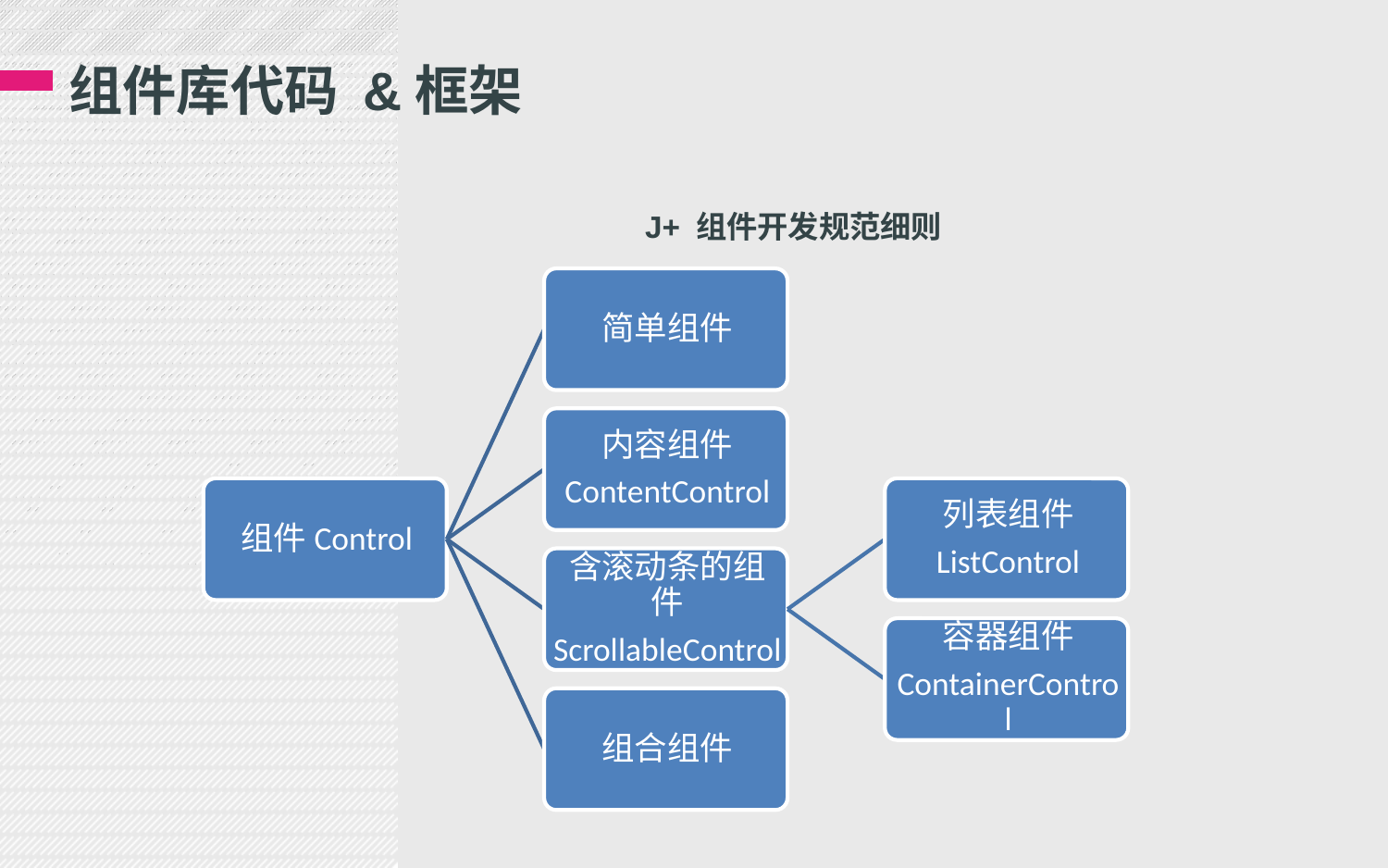

# 组件库代码 &框架
J+ 组件开发规范细则
组件Control

简单组件

内容组件
ContentControl

含滚动条的组件
ScrollableControl

列表组件
ListControl

容器组件
ContainerControl

组合组件
J+